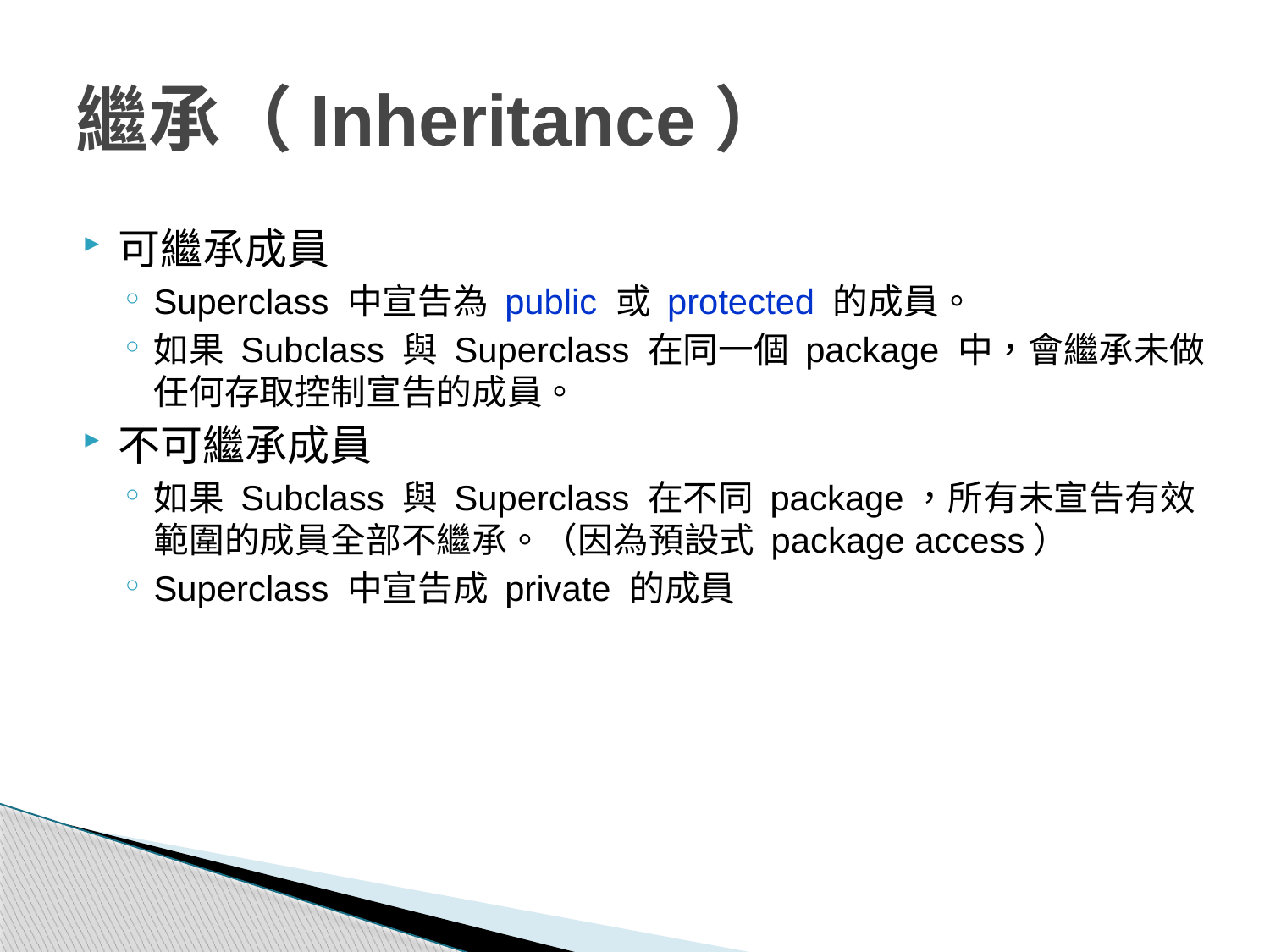

# 繼承（Inheritance）
可繼承成員
Superclass 中宣告為 public 或 protected 的成員。
如果 Subclass 與 Superclass 在同一個 package 中，會繼承未做任何存取控制宣告的成員。
不可繼承成員
如果 Subclass 與 Superclass 在不同 package，所有未宣告有效範圍的成員全部不繼承。（因為預設式 package access）
Superclass 中宣告成 private 的成員